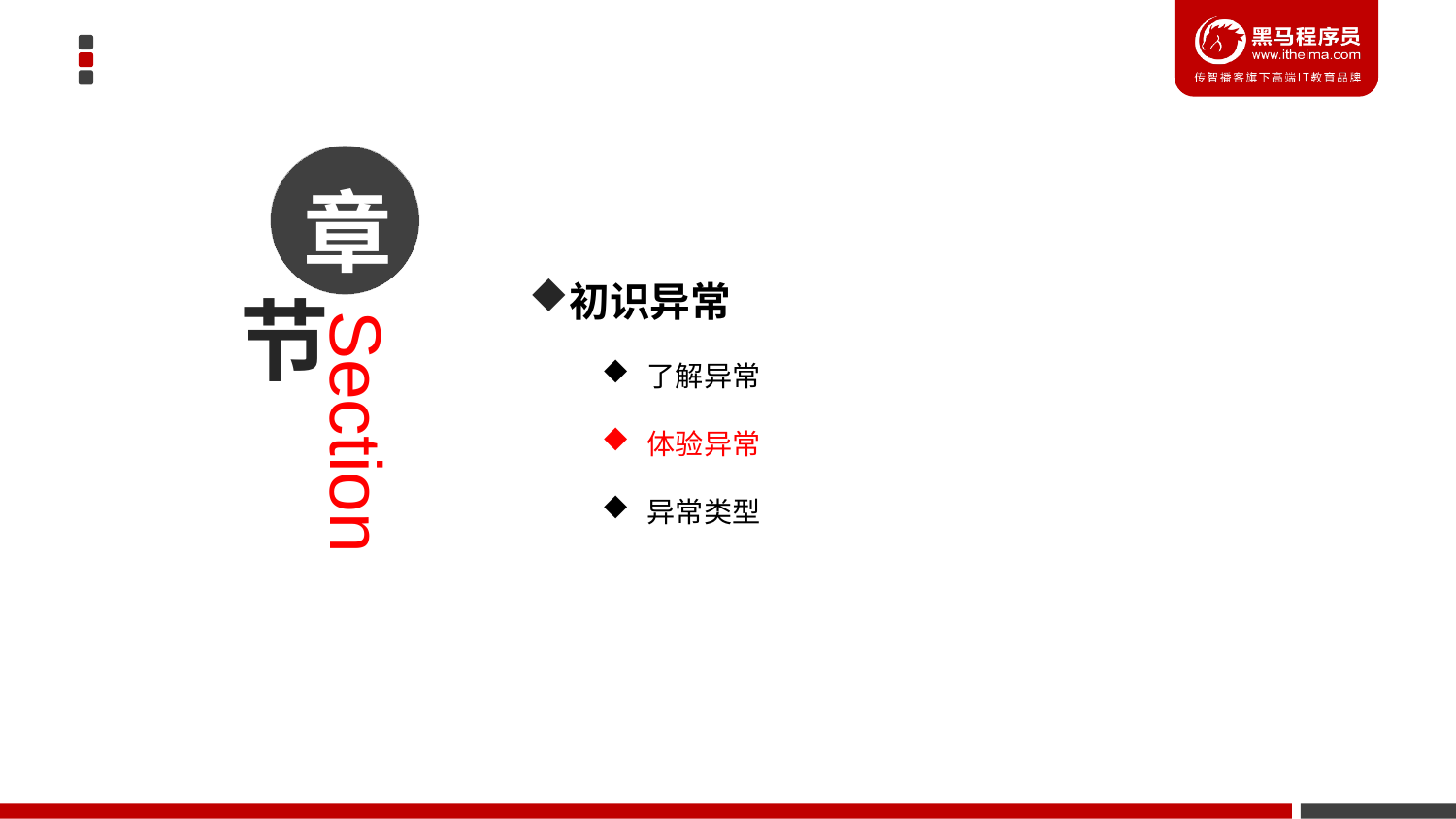

章
初识异常
了解异常
体验异常
异常类型

节
Section